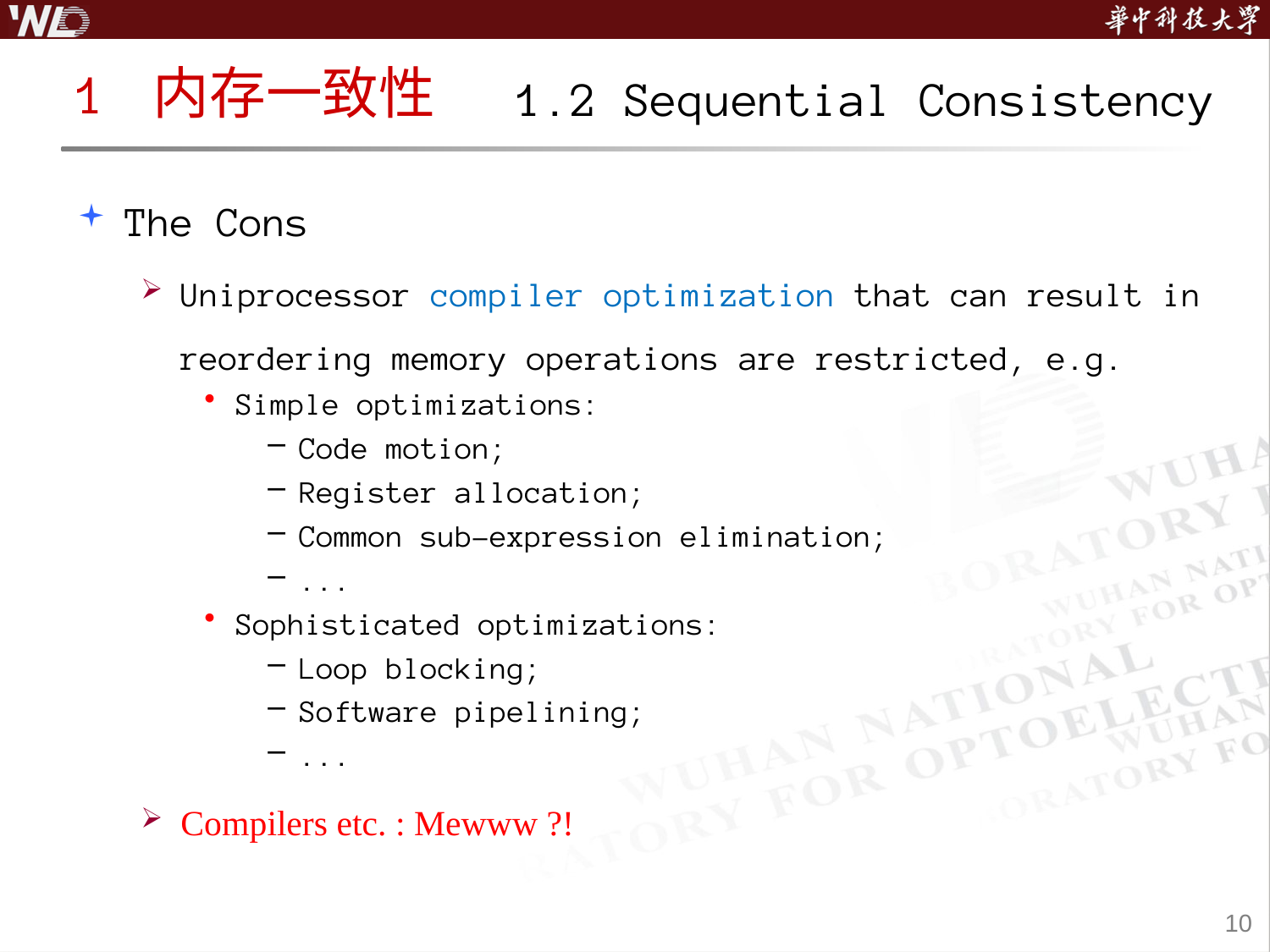

# 1 内存一致性
1.2 Sequential Consistency
The Cons
Uniprocessor compiler optimization that can result in reordering memory operations are restricted, e.g.
Simple optimizations:
Code motion;
Register allocation;
Common sub-expression elimination;
...
Sophisticated optimizations:
Loop blocking;
Software pipelining;
...
Compilers etc. : Mewww ?!
10